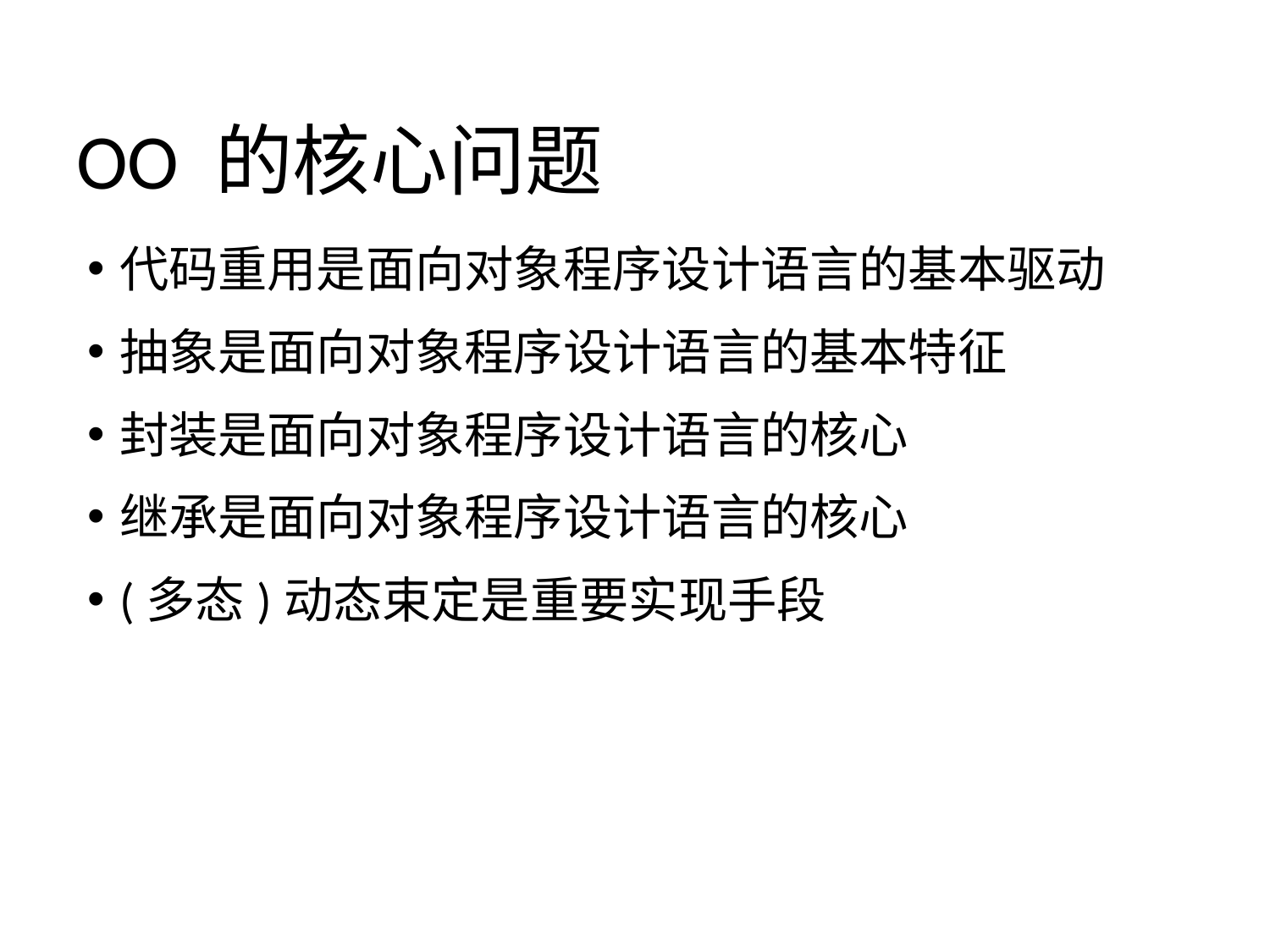

# OO 的核心问题
代码重用是面向对象程序设计语言的基本驱动
抽象是面向对象程序设计语言的基本特征
封装是面向对象程序设计语言的核心
继承是面向对象程序设计语言的核心
(多态)动态束定是重要实现手段